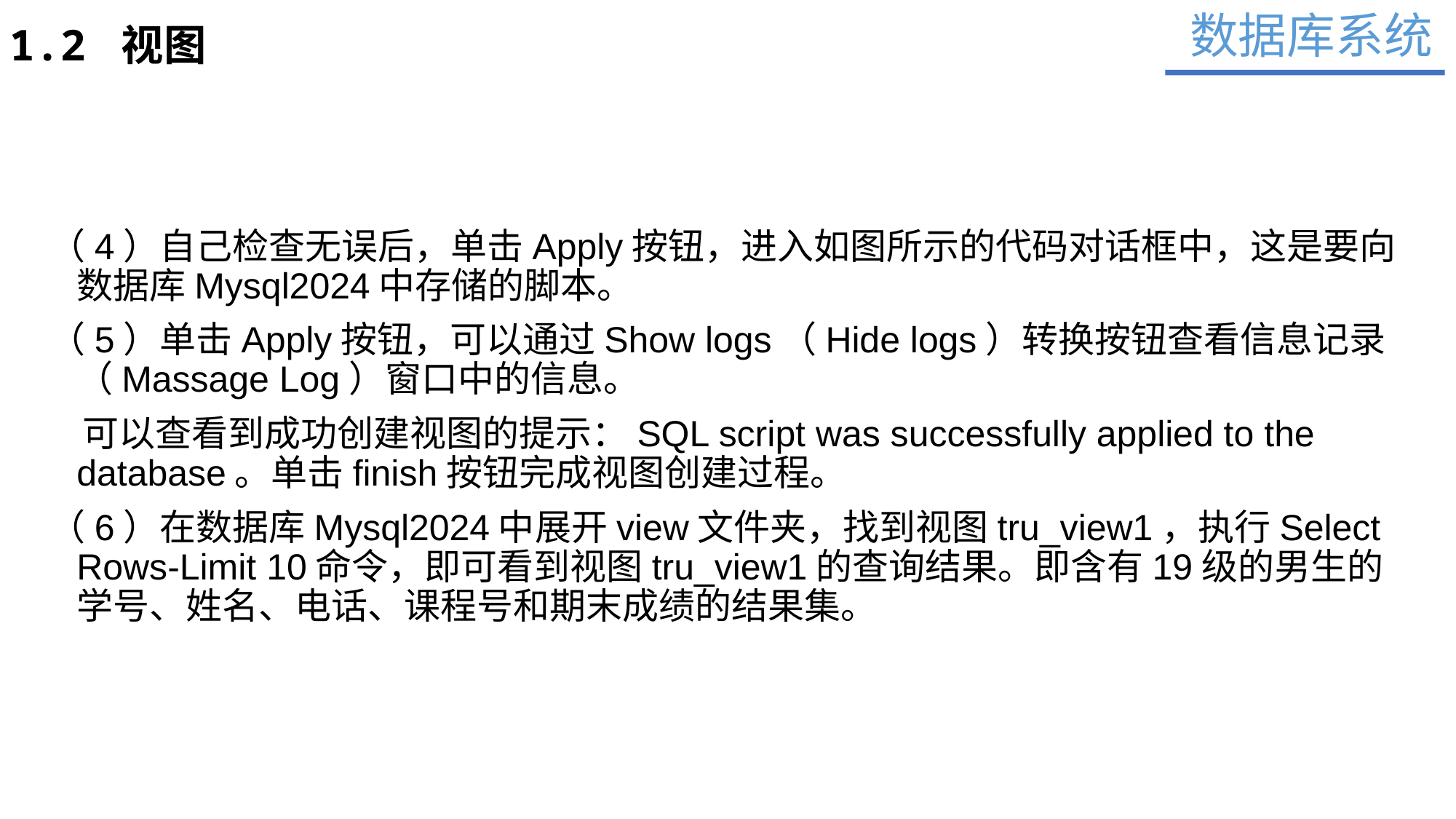

数据库系统
1.2 视图

（4）自己检查无误后，单击Apply按钮，进入如图所示的代码对话框中，这是要向数据库Mysql2024中存储的脚本。
（5）单击Apply按钮，可以通过Show logs（Hide logs）转换按钮查看信息记录（Massage Log）窗口中的信息。
   可以查看到成功创建视图的提示：SQL script was successfully applied to the database。单击finish按钮完成视图创建过程。
（6）在数据库Mysql2024中展开view文件夹，找到视图tru_view1，执行Select  Rows-Limit 10命令，即可看到视图tru_view1的查询结果。即含有19级的男生的学号、姓名、电话、课程号和期末成绩的结果集。